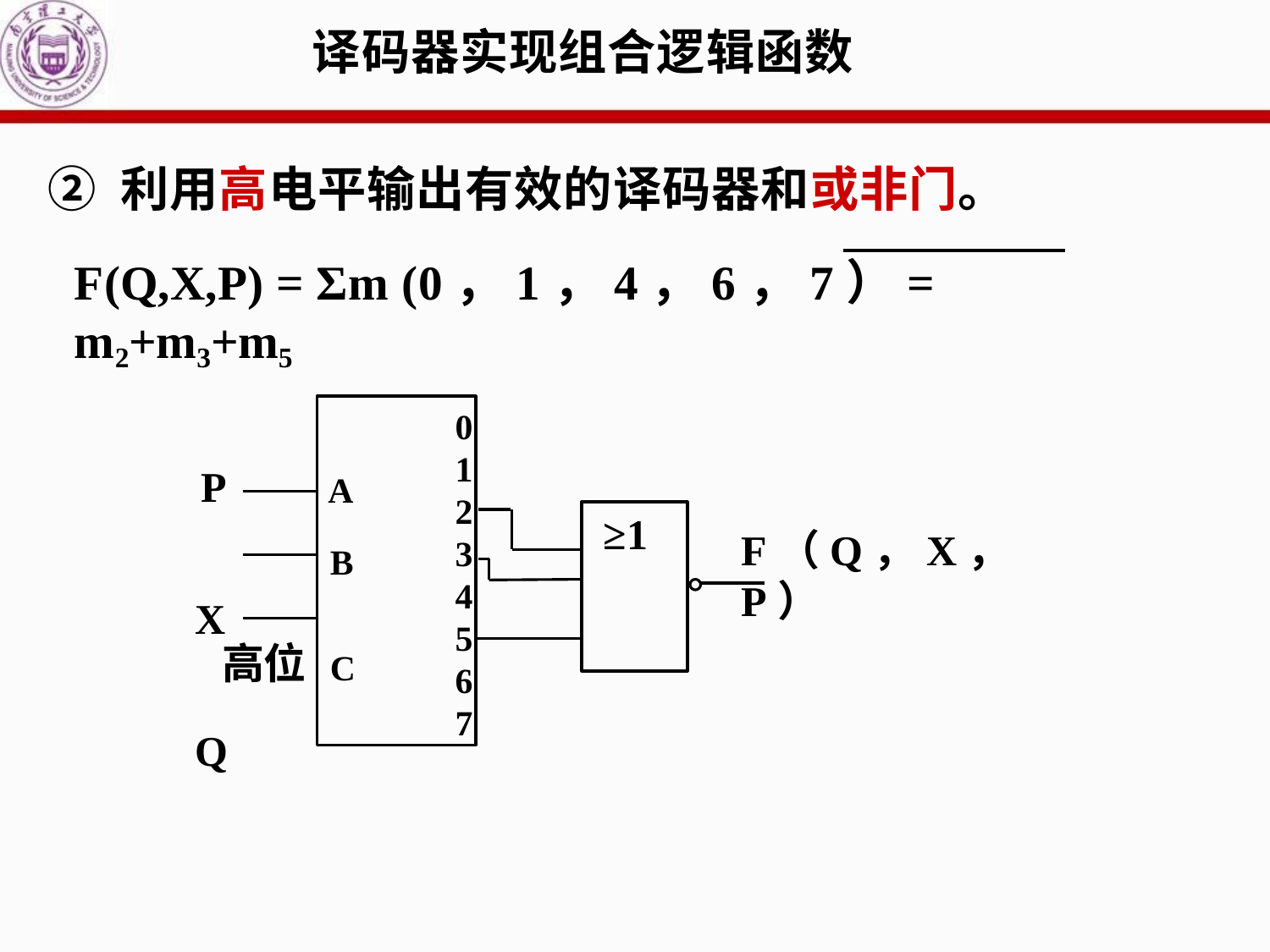

# 译码器实现组合逻辑函数
② 利用高电平输出有效的译码器和或非门。
F(Q,X,P) = Σm (0，1，4，6，7）= m2+m3+m5

0
1
2
3
4
5
6
7
P  X  Q
A

≥1

F（Q，X，P）
B  C

高位